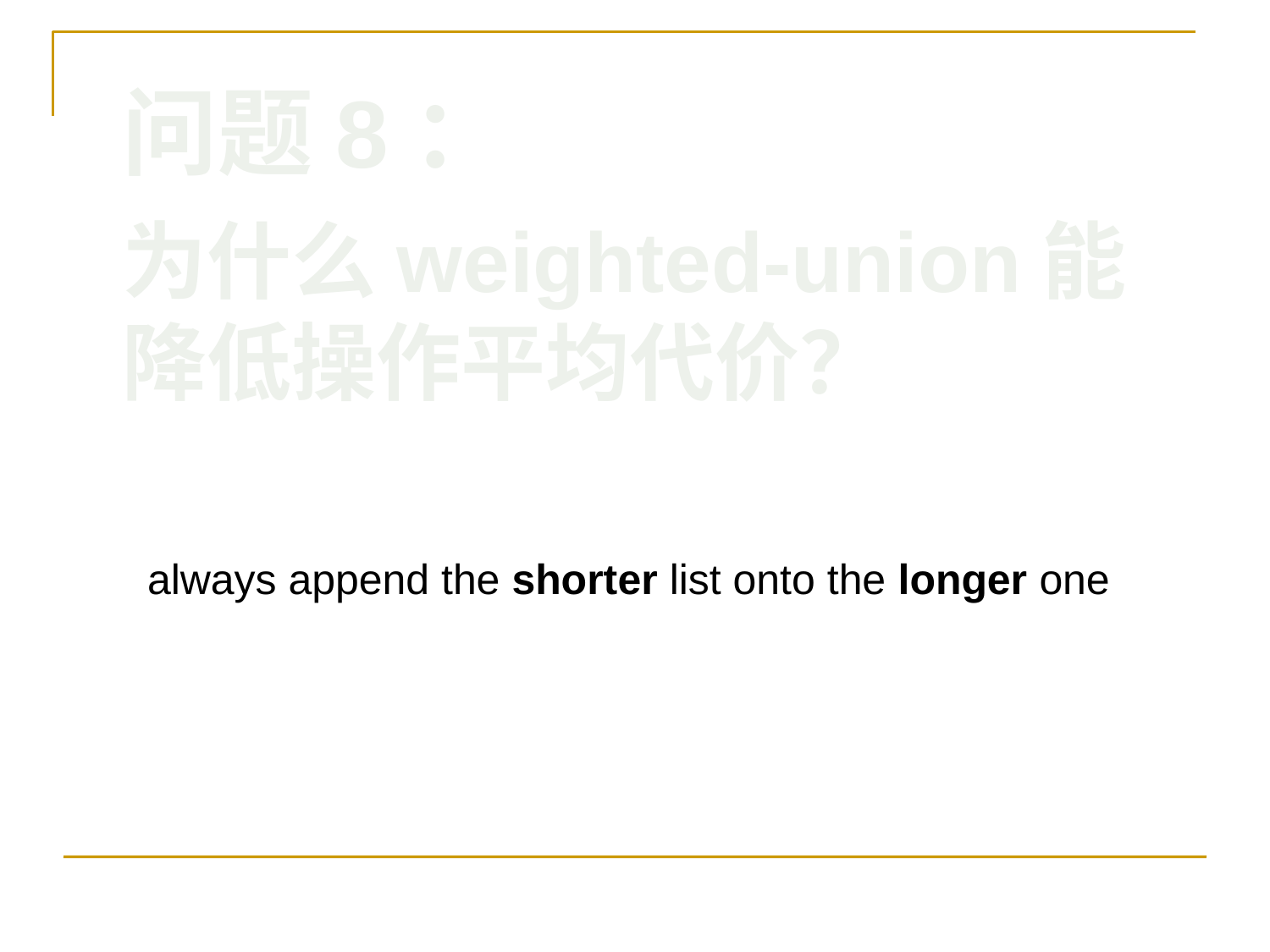

问题8：
为什么weighted-union能降低操作平均代价？
always append the shorter list onto the longer one